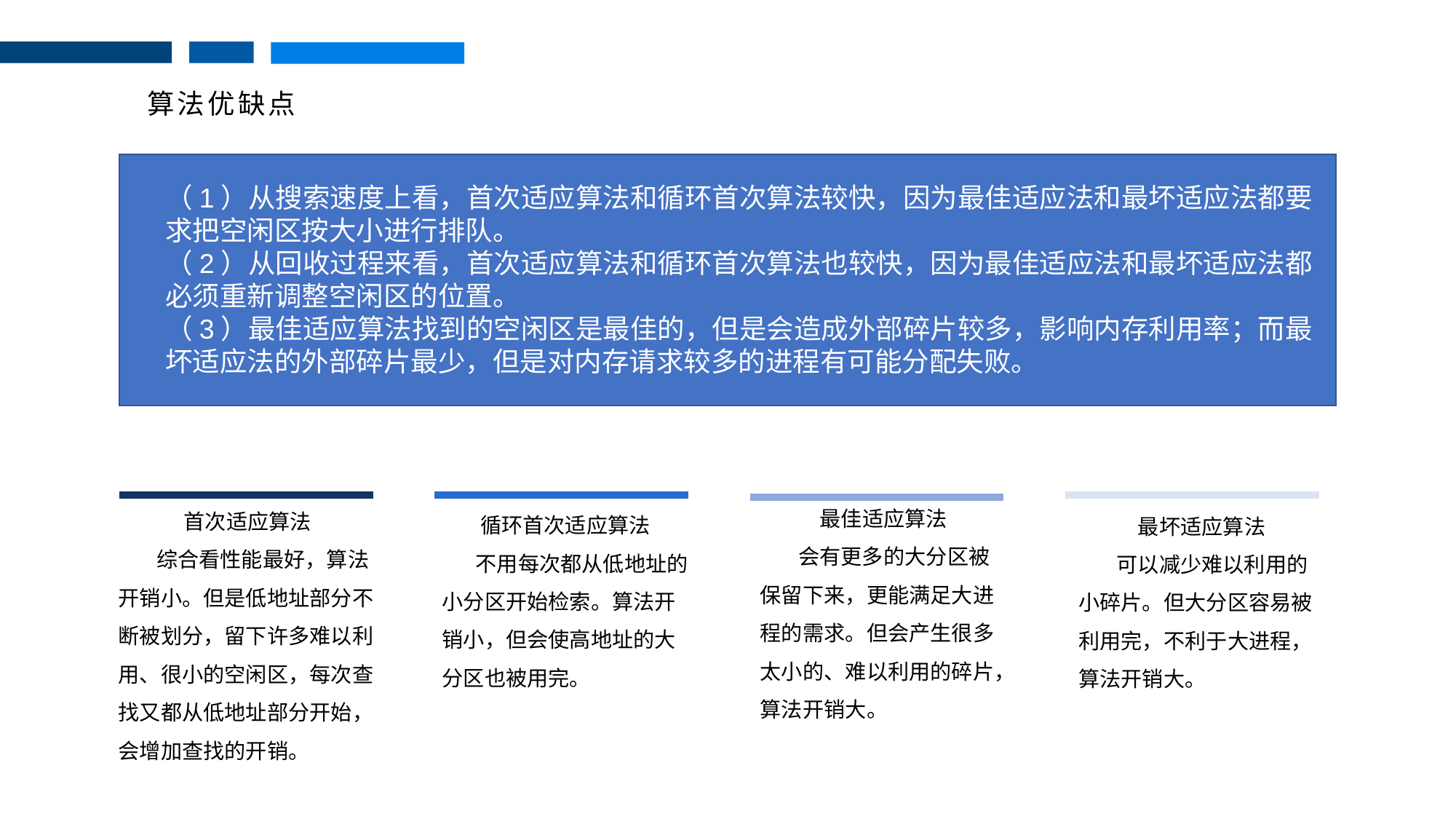

算法优缺点

（1）从搜索速度上看，首次适应算法和循环首次算法较快，因为最佳适应法和最坏适应法都要求把空闲区按大小进行排队。
（2）从回收过程来看，首次适应算法和循环首次算法也较快，因为最佳适应法和最坏适应法都必须重新调整空闲区的位置。
（3）最佳适应算法找到的空闲区是最佳的，但是会造成外部碎片较多，影响内存利用率；而最坏适应法的外部碎片最少，但是对内存请求较多的进程有可能分配失败。
循环首次适应算法
      不用每次都从低地址的小分区开始检索。算法开销小，但会使高地址的大分区也被用完。
最坏适应算法
       可以减少难以利用的小碎片。但大分区容易被利用完，不利于大进程，算法开销大。
最佳适应算法
       会有更多的大分区被保留下来，更能满足大进程的需求。但会产生很多太小的、难以利用的碎片，算法开销大。
首次适应算法
       综合看性能最好，算法开销小。但是低地址部分不断被划分，留下许多难以利用、很小的空闲区，每次查找又都从低地址部分开始，会增加查找的开销。